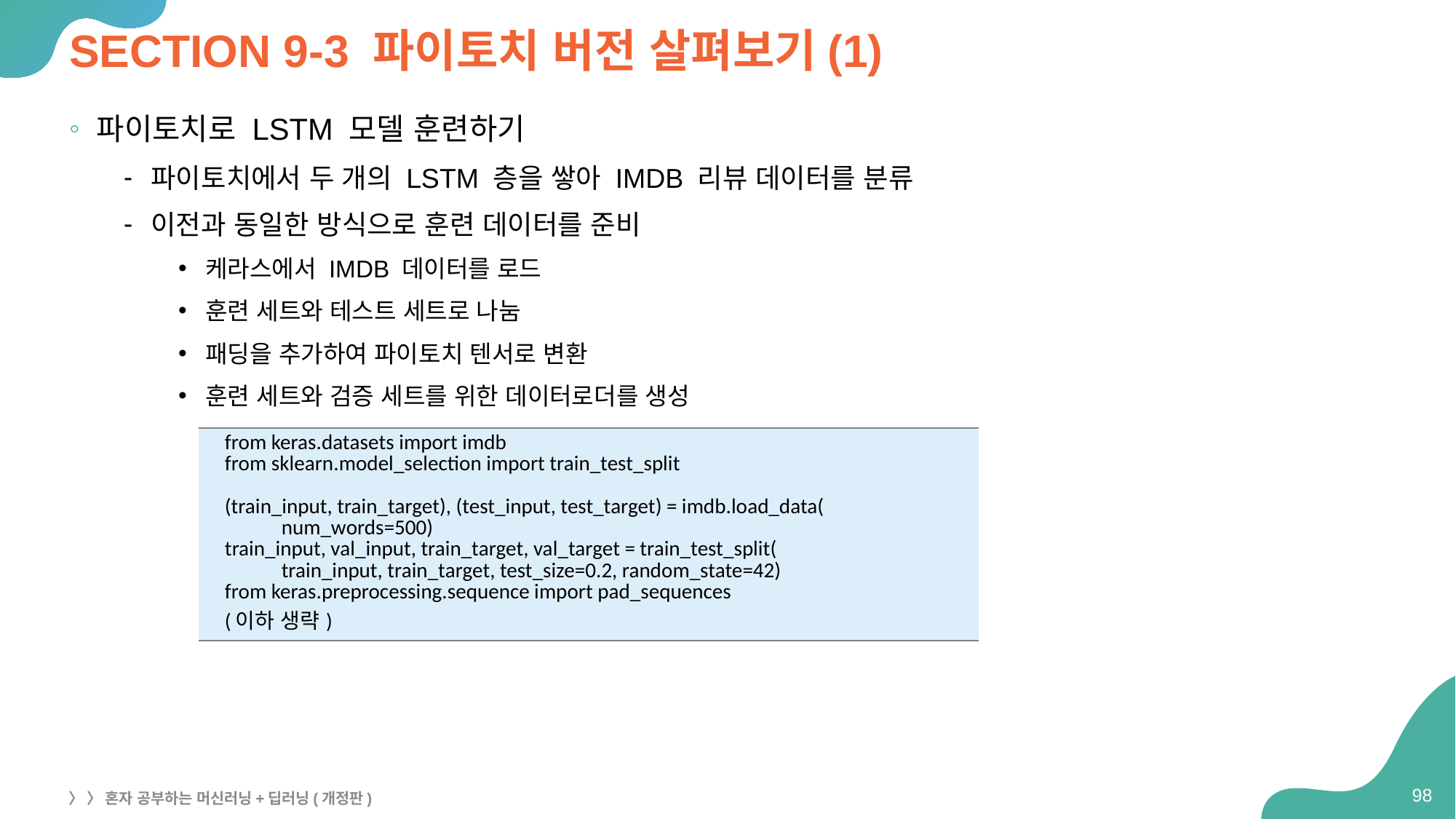

# SECTION 9-3 파이토치 버전 살펴보기(1)
파이토치로 LSTM 모델 훈련하기
파이토치에서 두 개의 LSTM 층을 쌓아 IMDB 리뷰 데이터를 분류
이전과 동일한 방식으로 훈련 데이터를 준비
케라스에서 IMDB 데이터를 로드
훈련 세트와 테스트 세트로 나눔
패딩을 추가하여 파이토치 텐서로 변환
훈련 세트와 검증 세트를 위한 데이터로더를 생성
| from keras.datasets import imdb from sklearn.model\_selection import train\_test\_split (train\_input, train\_target), (test\_input, test\_target) = imdb.load\_data( num\_words=500) train\_input, val\_input, train\_target, val\_target = train\_test\_split( train\_input, train\_target, test\_size=0.2, random\_state=42) from keras.preprocessing.sequence import pad\_sequences (이하 생략) |
| --- |
98
〉 〉 혼자 공부하는 머신러닝+딥러닝(개정판)